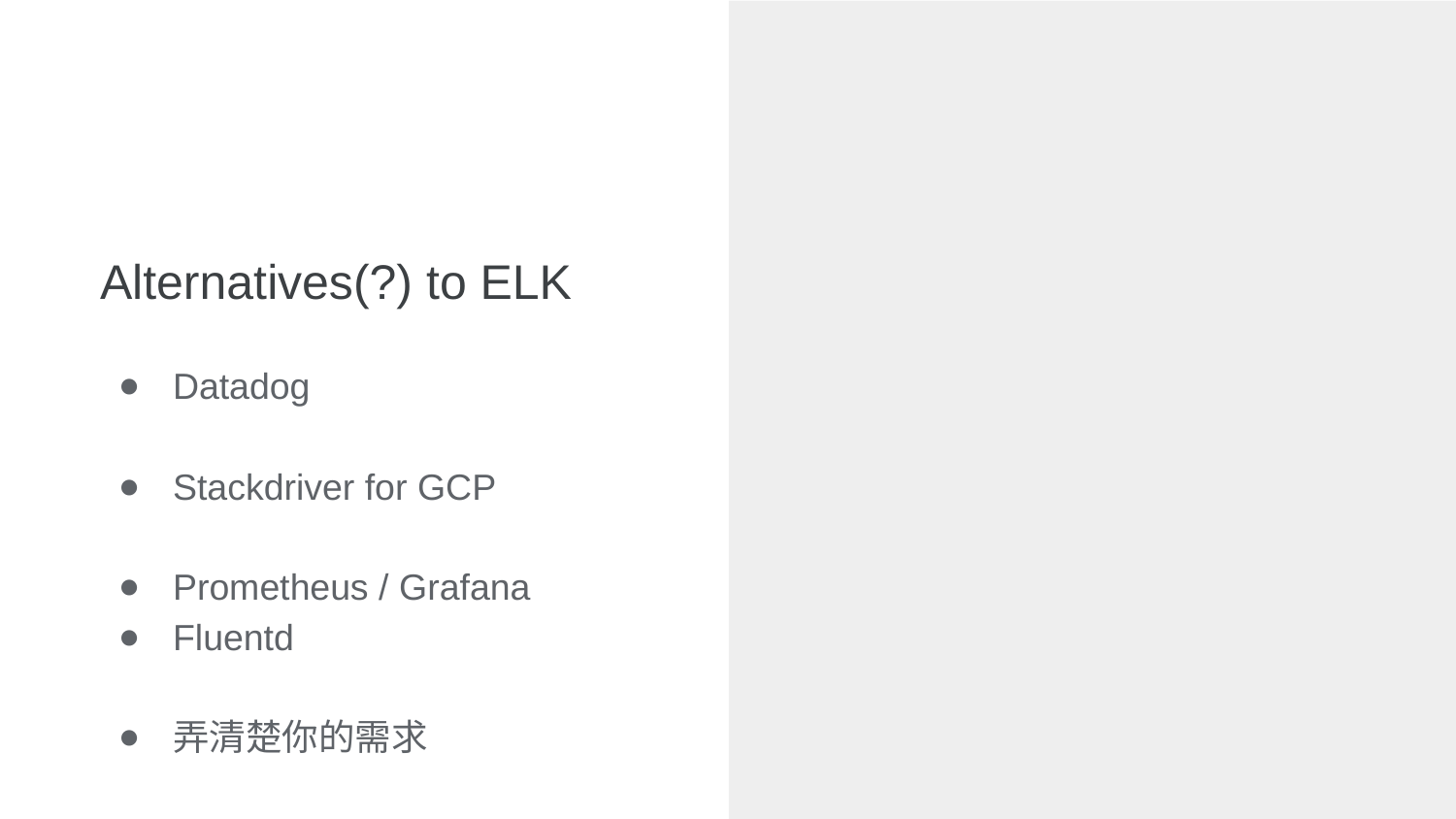

Alternatives(?) to ELK
Datadog

Stackdriver for GCP

Prometheus / Grafana
Fluentd
弄清楚你的需求